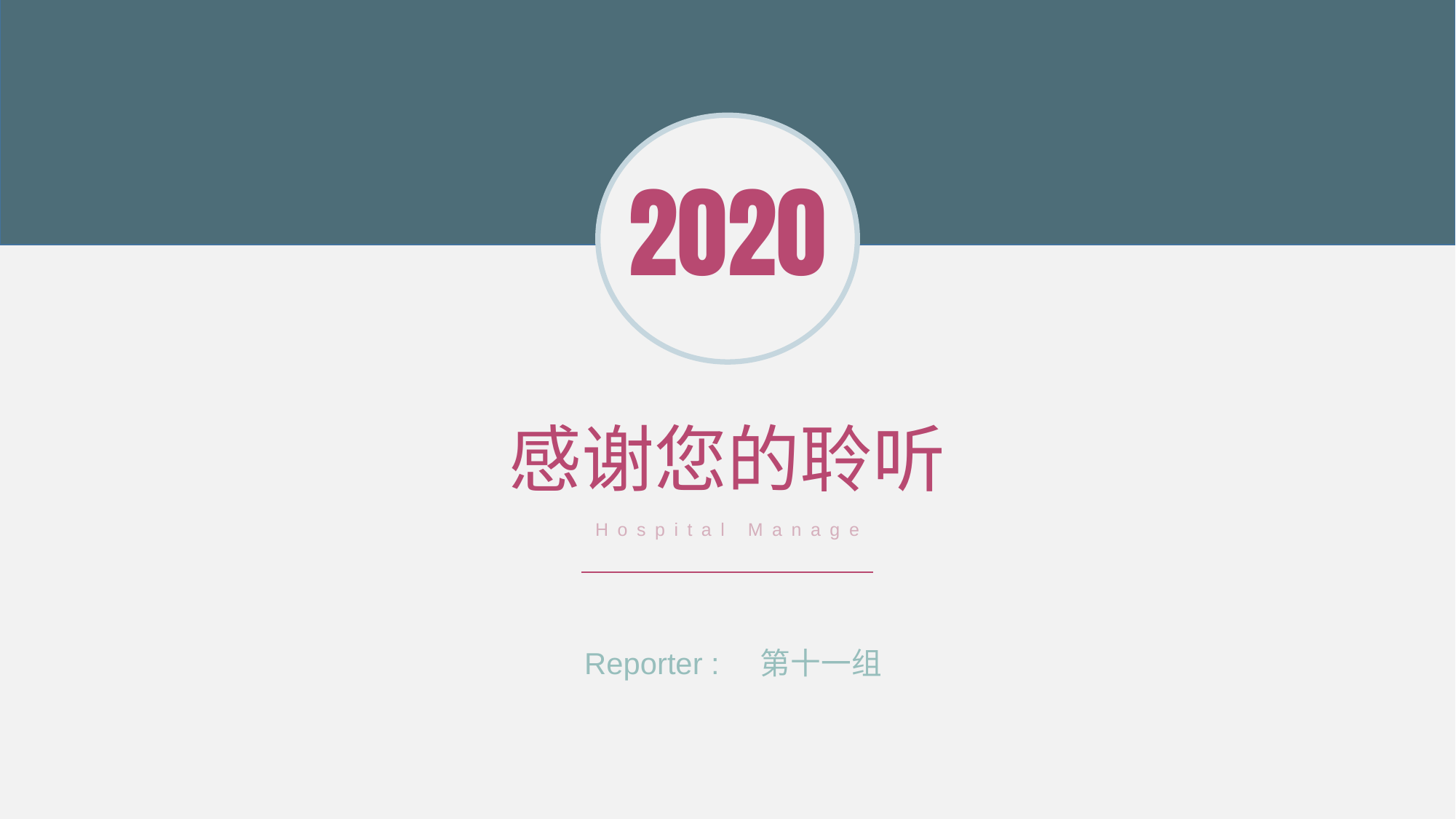

2020
感谢您的聆听
Hospital Manage
Reporter :    第十一组
11